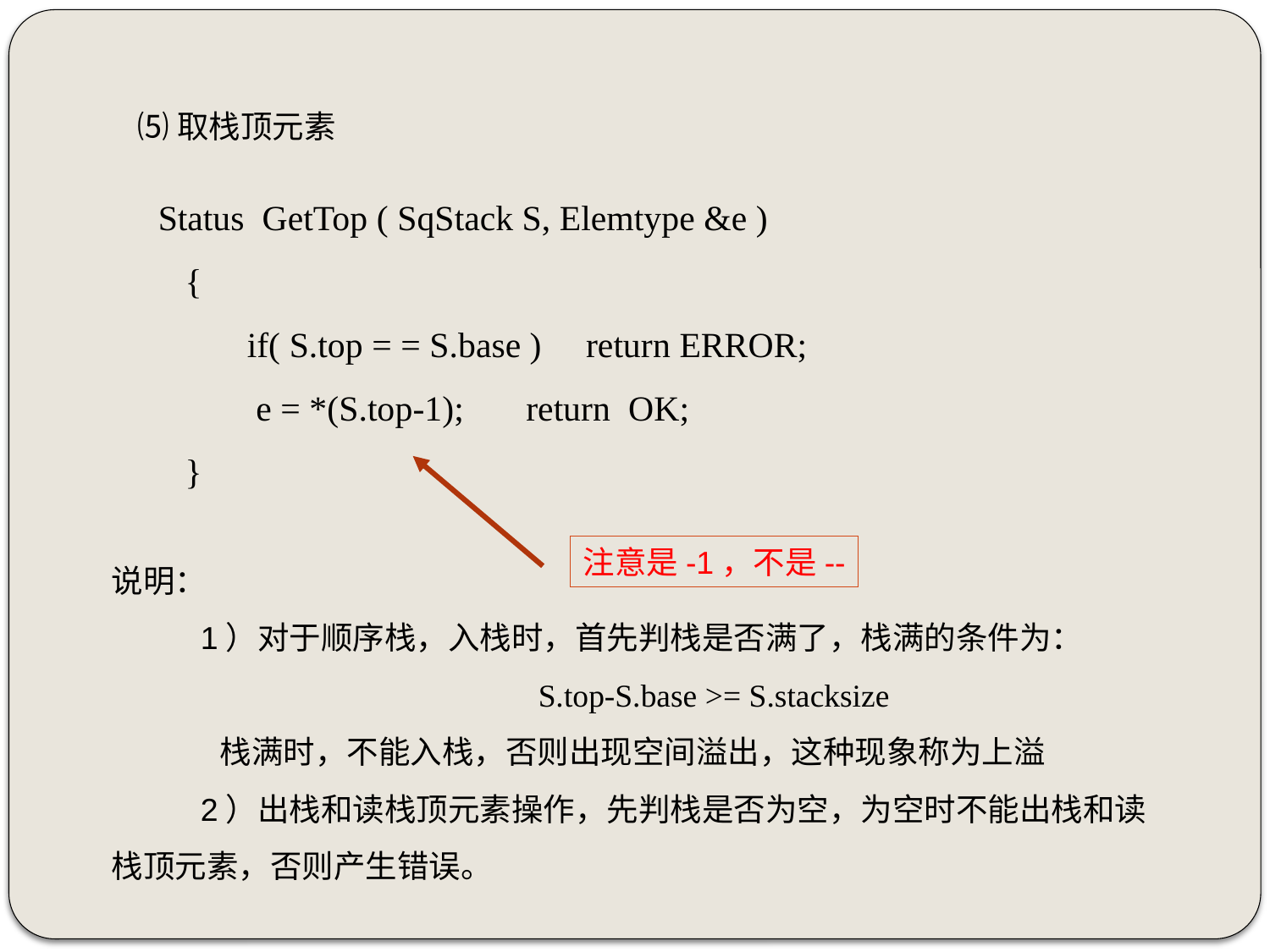

⑸取栈顶元素
Status  GetTop ( SqStack S, Elemtype &e )
   {
          if( S.top = = S.base )     return ERROR;
           e = *(S.top-1);       return  OK;
   }
注意是-1，不是--
说明：
          1）对于顺序栈，入栈时，首先判栈是否满了，栈满的条件为：
                                                S.top-S.base >= S.stacksize
              栈满时，不能入栈，否则出现空间溢出，这种现象称为上溢
          2）出栈和读栈顶元素操作，先判栈是否为空，为空时不能出栈和读栈顶元素，否则产生错误。